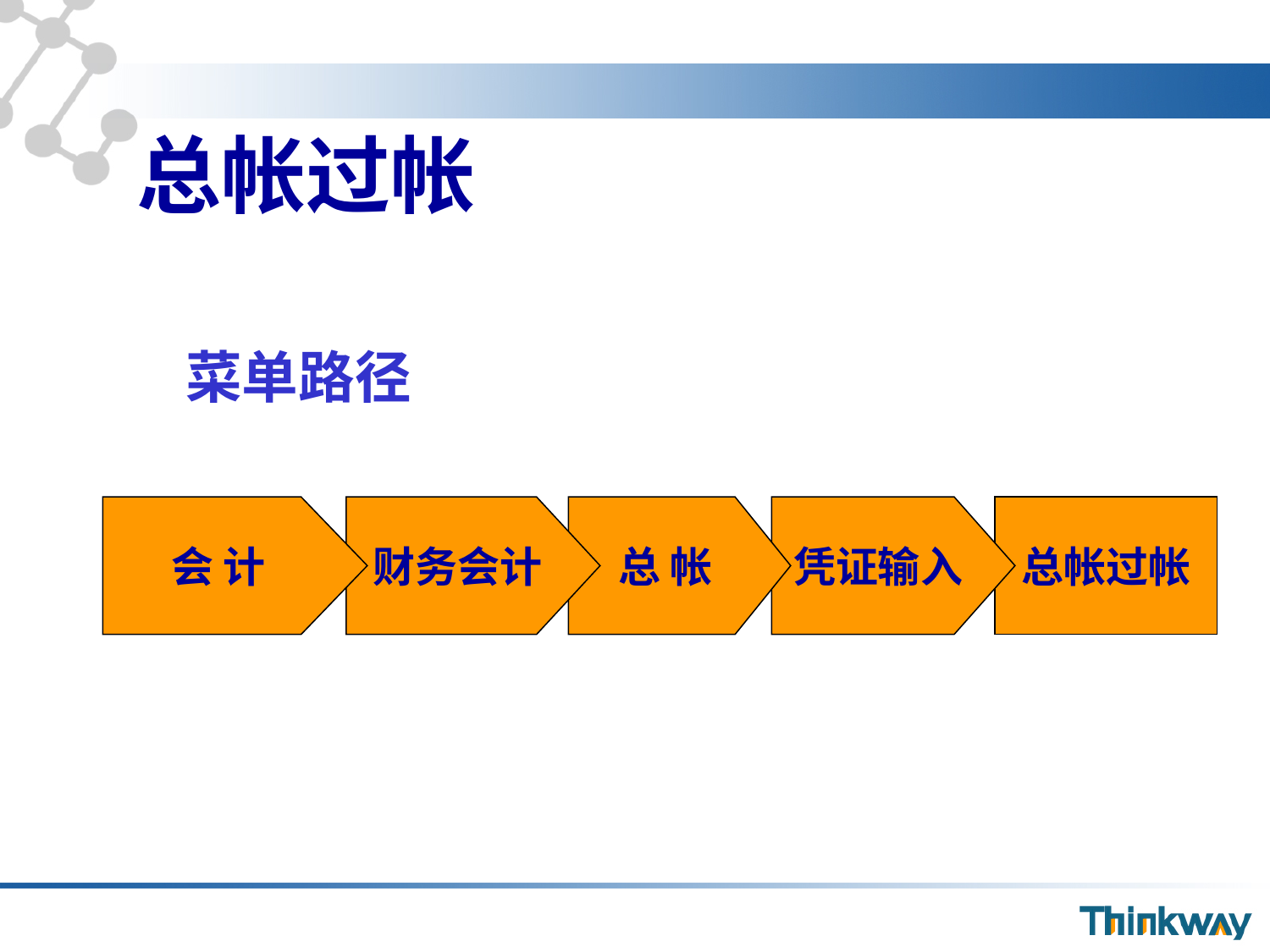

# 总帐过帐
菜单路径
会 计
财务会计
总 帐
凭证输入
总帐过帐